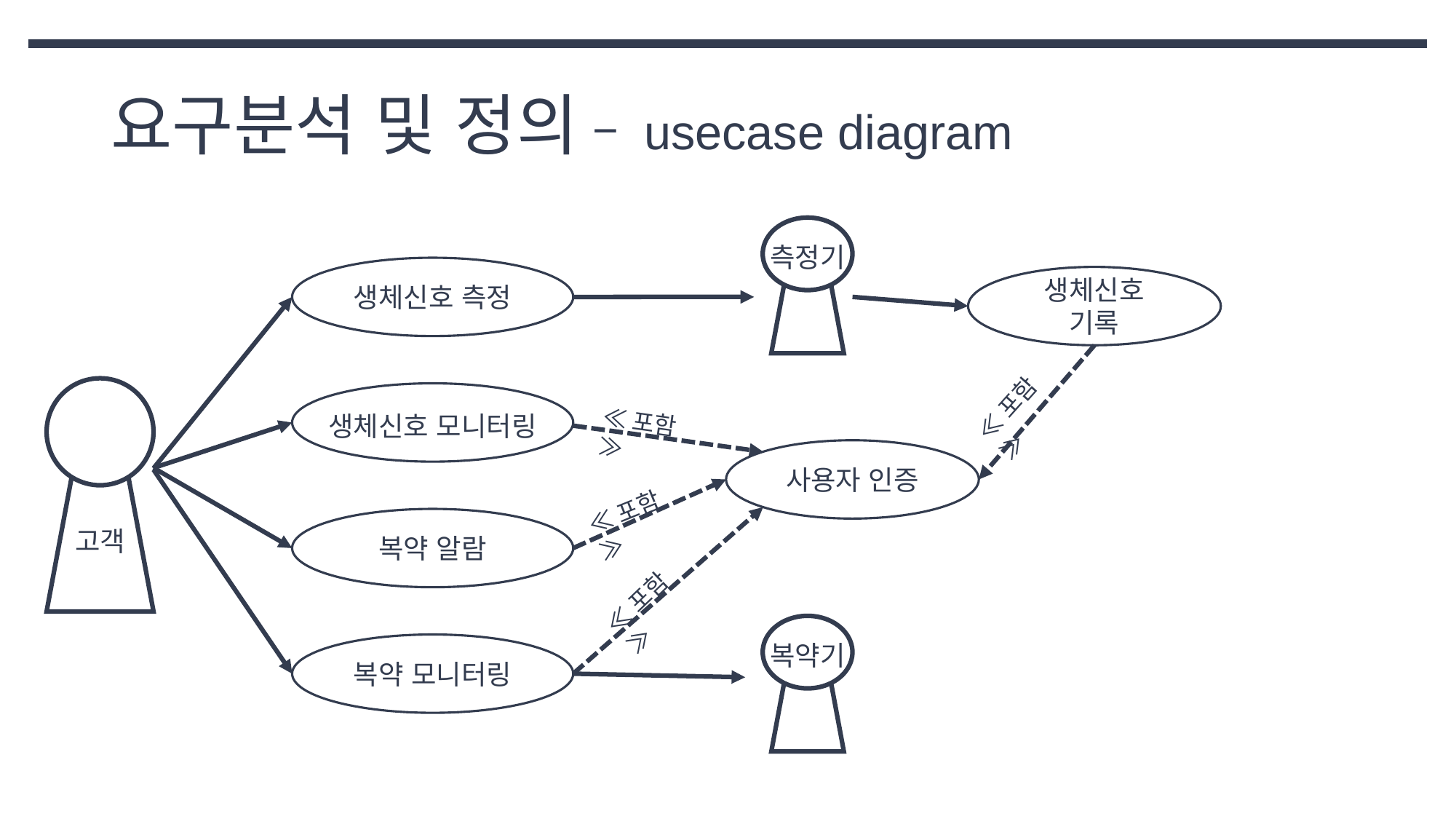

# 요구분석 및 정의 – usecase diagram

측정기

생체신호 측정
생체신호 기록

고객
≪포함≫

생체신호 모니터링
≪포함≫
사용자 인증
≪포함≫
복약 알람
≪포함≫

복약기

복약 모니터링